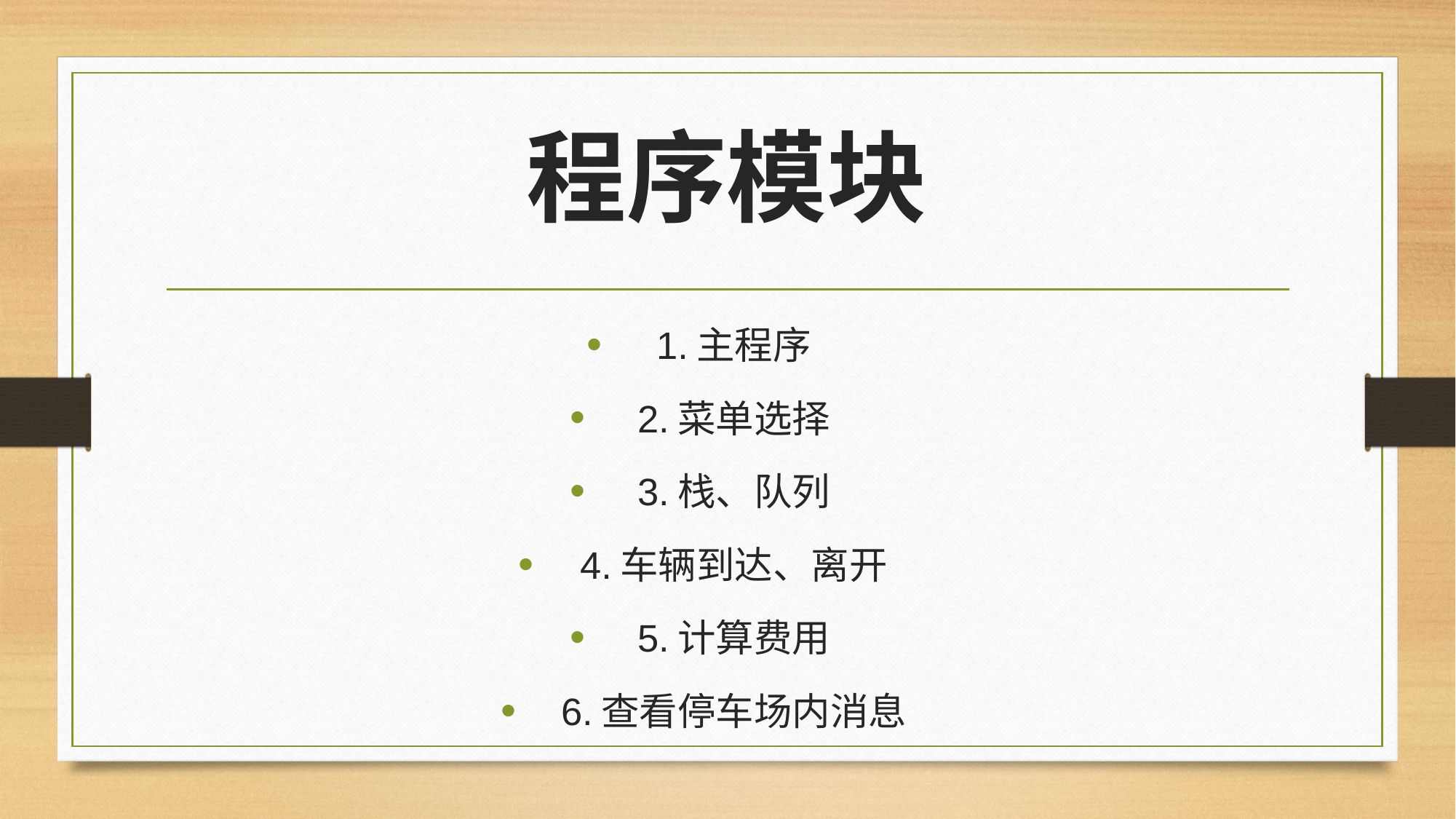

# 程序模块
1.主程序
2.菜单选择
3.栈、队列
4.车辆到达、离开
5.计算费用
6.查看停车场内消息